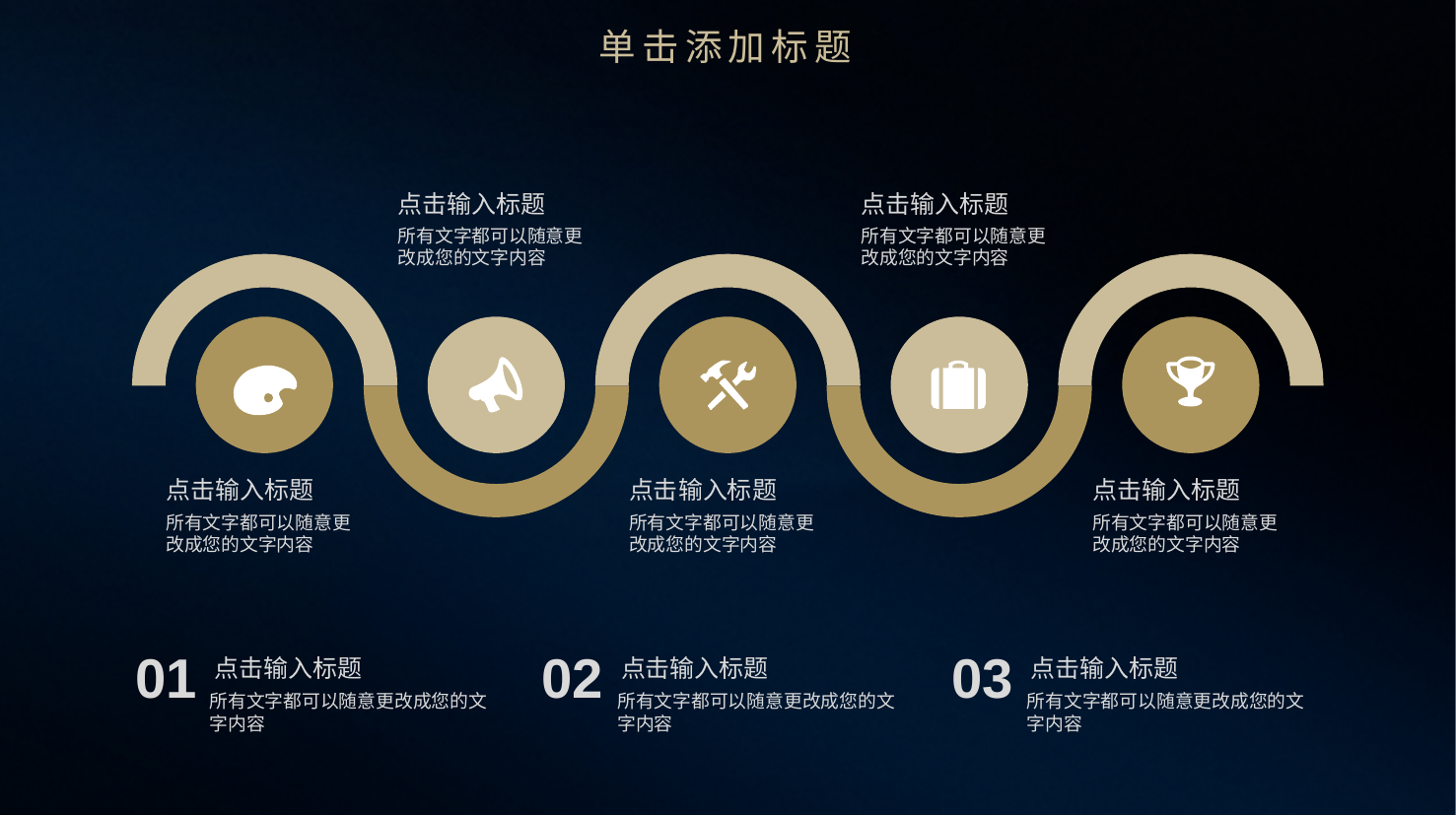

点击输入标题
点击输入标题
所有文字都可以随意更改成您的文字内容
所有文字都可以随意更改成您的文字内容

点击输入标题
点击输入标题
点击输入标题
所有文字都可以随意更改成您的文字内容
所有文字都可以随意更改成您的文字内容
所有文字都可以随意更改成您的文字内容
01
点击输入标题
所有文字都可以随意更改成您的文字内容
02
点击输入标题
所有文字都可以随意更改成您的文字内容
03
点击输入标题
所有文字都可以随意更改成您的文字内容